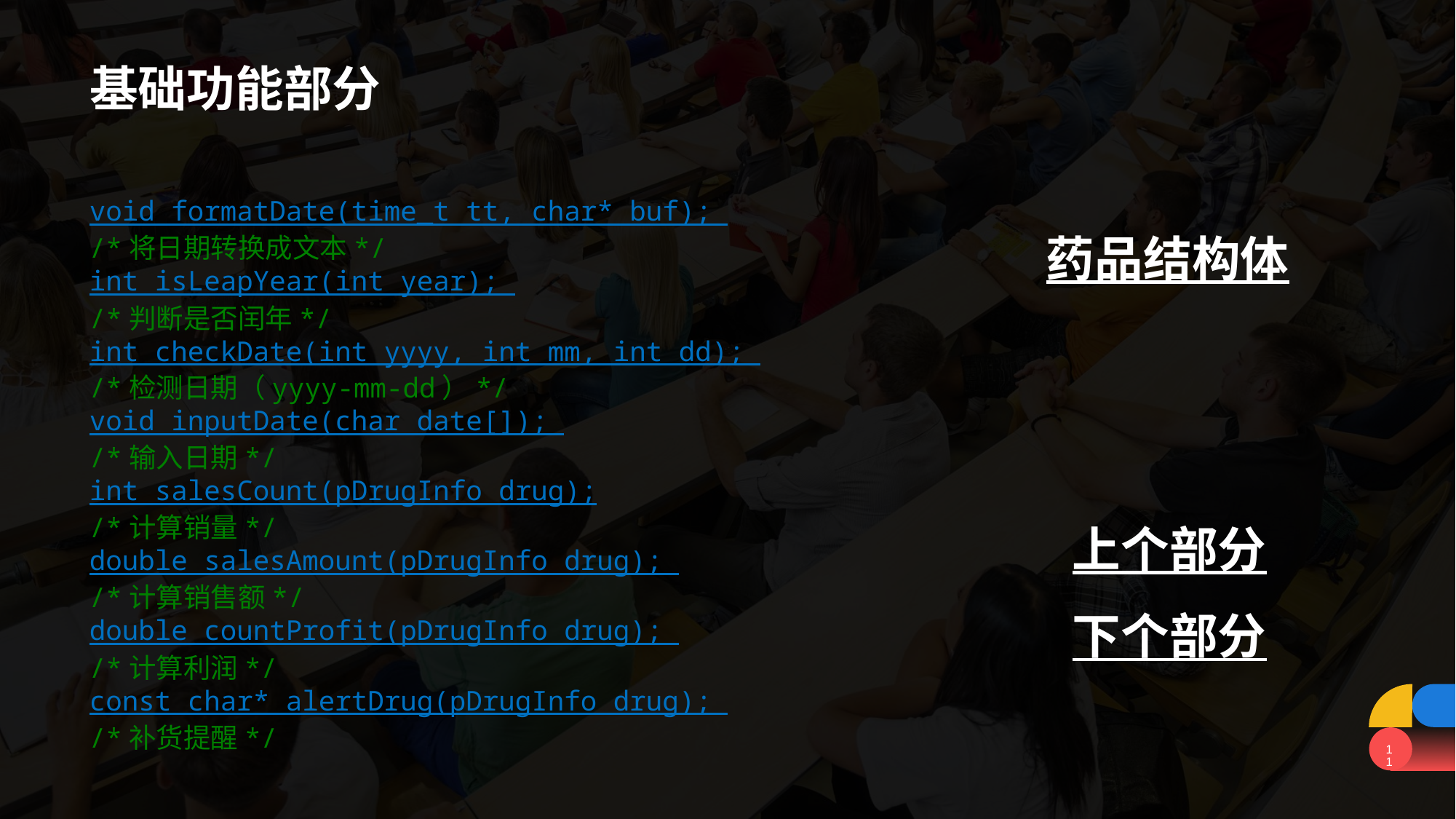

# 基础功能部分
void formatDate(time_t tt, char* buf);
/*将日期转换成文本*/
int isLeapYear(int year);
/*判断是否闰年*/
int checkDate(int yyyy, int mm, int dd);
/*检测日期（yyyy-mm-dd）*/
void inputDate(char date[]);
/*输入日期*/
int salesCount(pDrugInfo drug);
/*计算销量*/
double salesAmount(pDrugInfo drug);
/*计算销售额*/
double countProfit(pDrugInfo drug);
/*计算利润*/
const char* alertDrug(pDrugInfo drug);
/*补货提醒*/
药品结构体
上个部分
下个部分
11